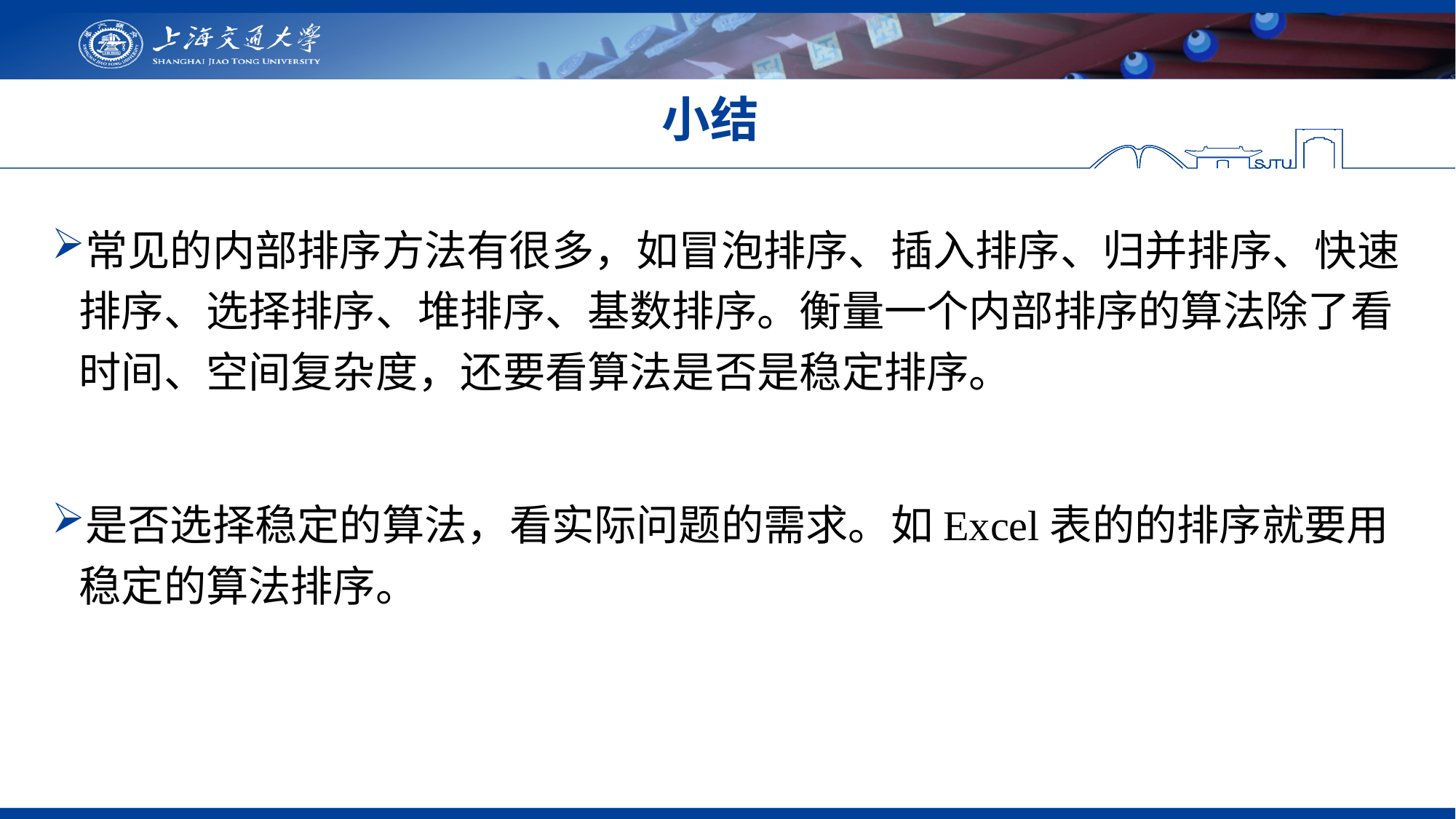

# 小结
常见的内部排序方法有很多，如冒泡排序、插入排序、归并排序、快速排序、选择排序、堆排序、基数排序。衡量一个内部排序的算法除了看时间、空间复杂度，还要看算法是否是稳定排序。

是否选择稳定的算法，看实际问题的需求。如Excel表的的排序就要用稳定的算法排序。